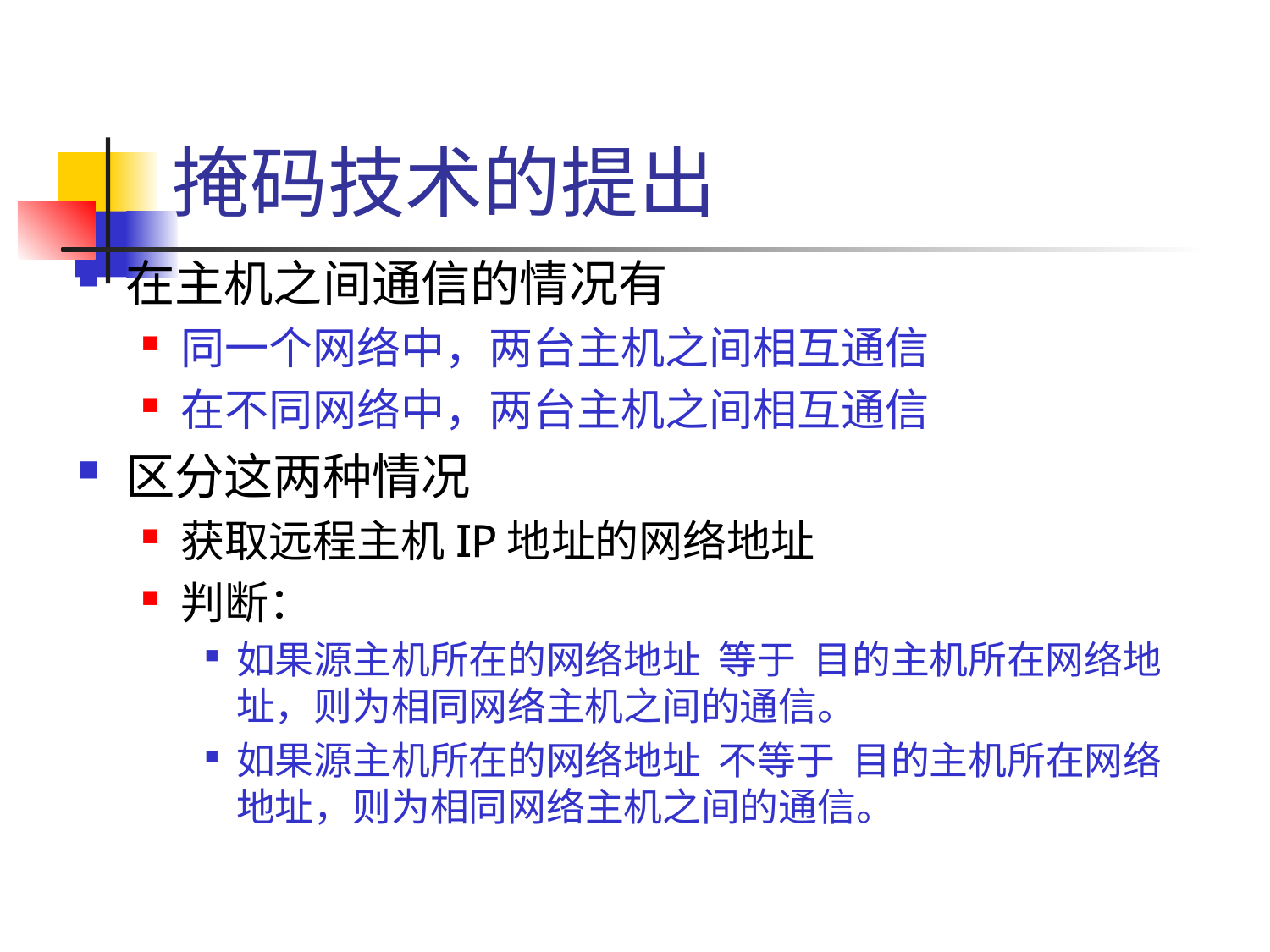

# 掩码技术的提出
在主机之间通信的情况有
同一个网络中，两台主机之间相互通信
在不同网络中，两台主机之间相互通信
区分这两种情况
获取远程主机IP地址的网络地址
判断：
如果源主机所在的网络地址  等于  目的主机所在网络地址，则为相同网络主机之间的通信。
如果源主机所在的网络地址  不等于  目的主机所在网络地址，则为相同网络主机之间的通信。